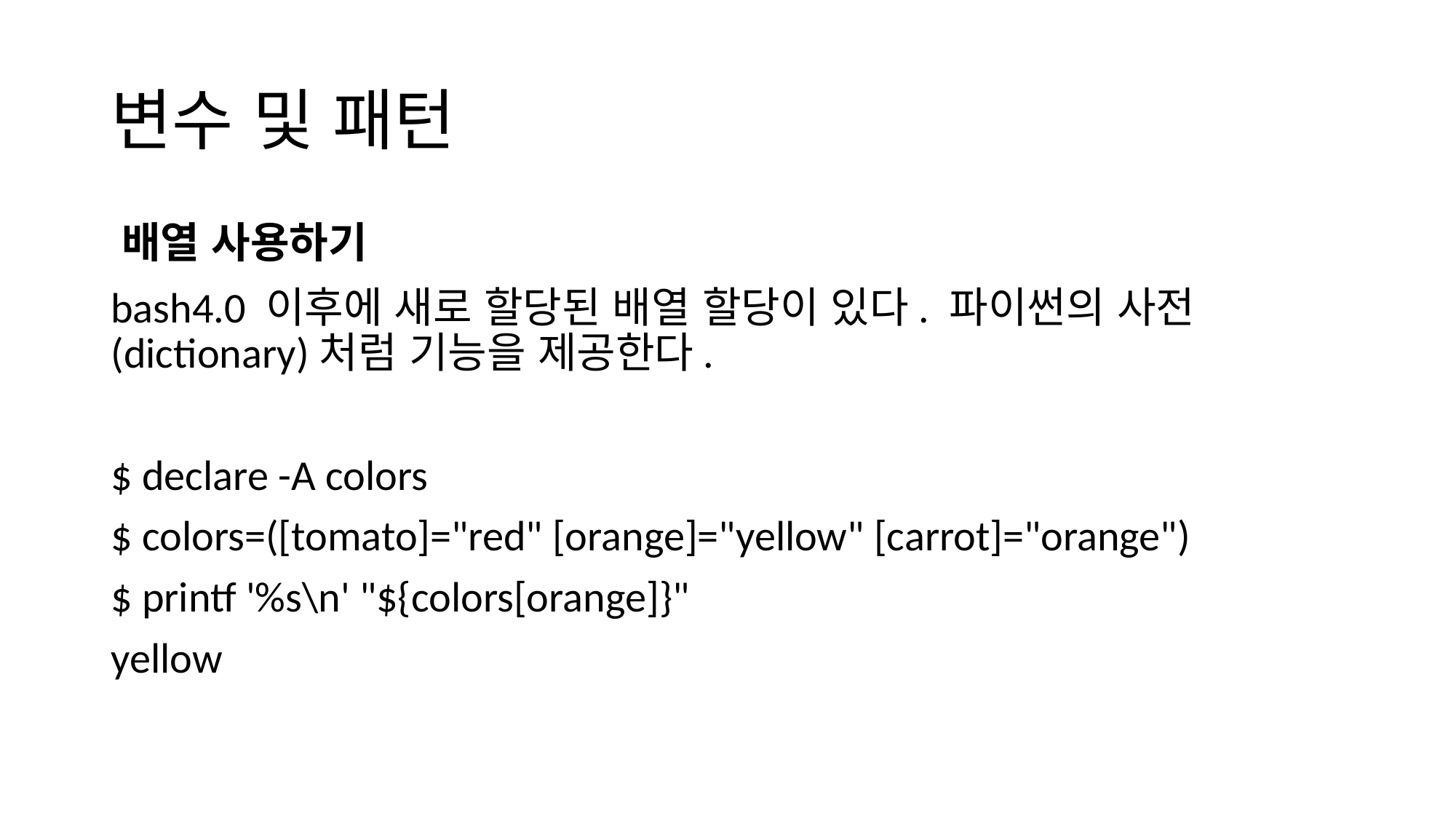

# 변수 및 패턴
배열 사용하기
bash4.0 이후에 새로 할당된 배열 할당이 있다. 파이썬의 사전(dictionary)처럼 기능을 제공한다.

$ declare -A colors
$ colors=([tomato]="red" [orange]="yellow" [carrot]="orange")
$ printf '%s\n' "${colors[orange]}"
yellow